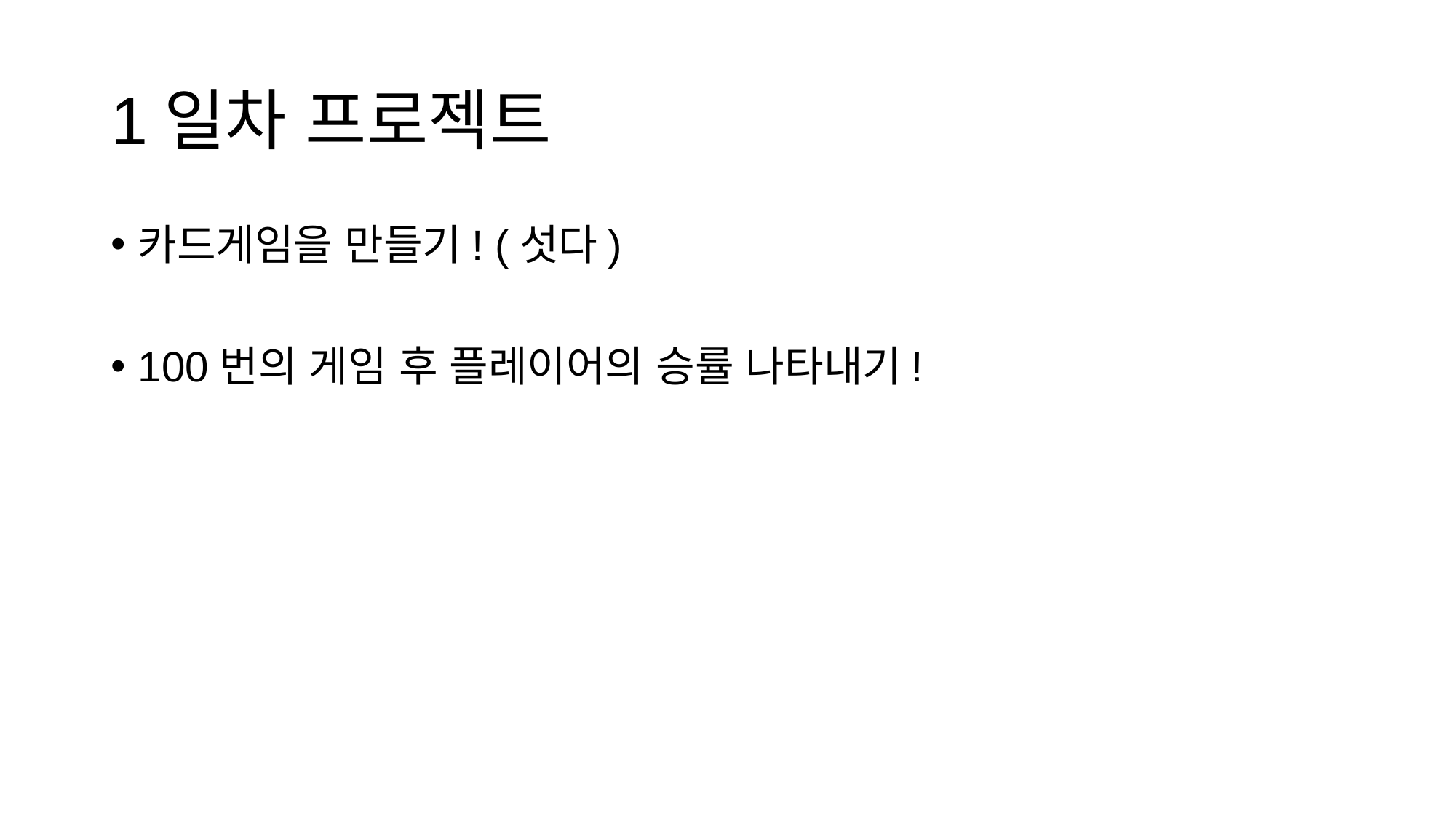

# 1일차 프로젝트
카드게임을 만들기! (섯다)

100번의 게임 후 플레이어의 승률 나타내기!